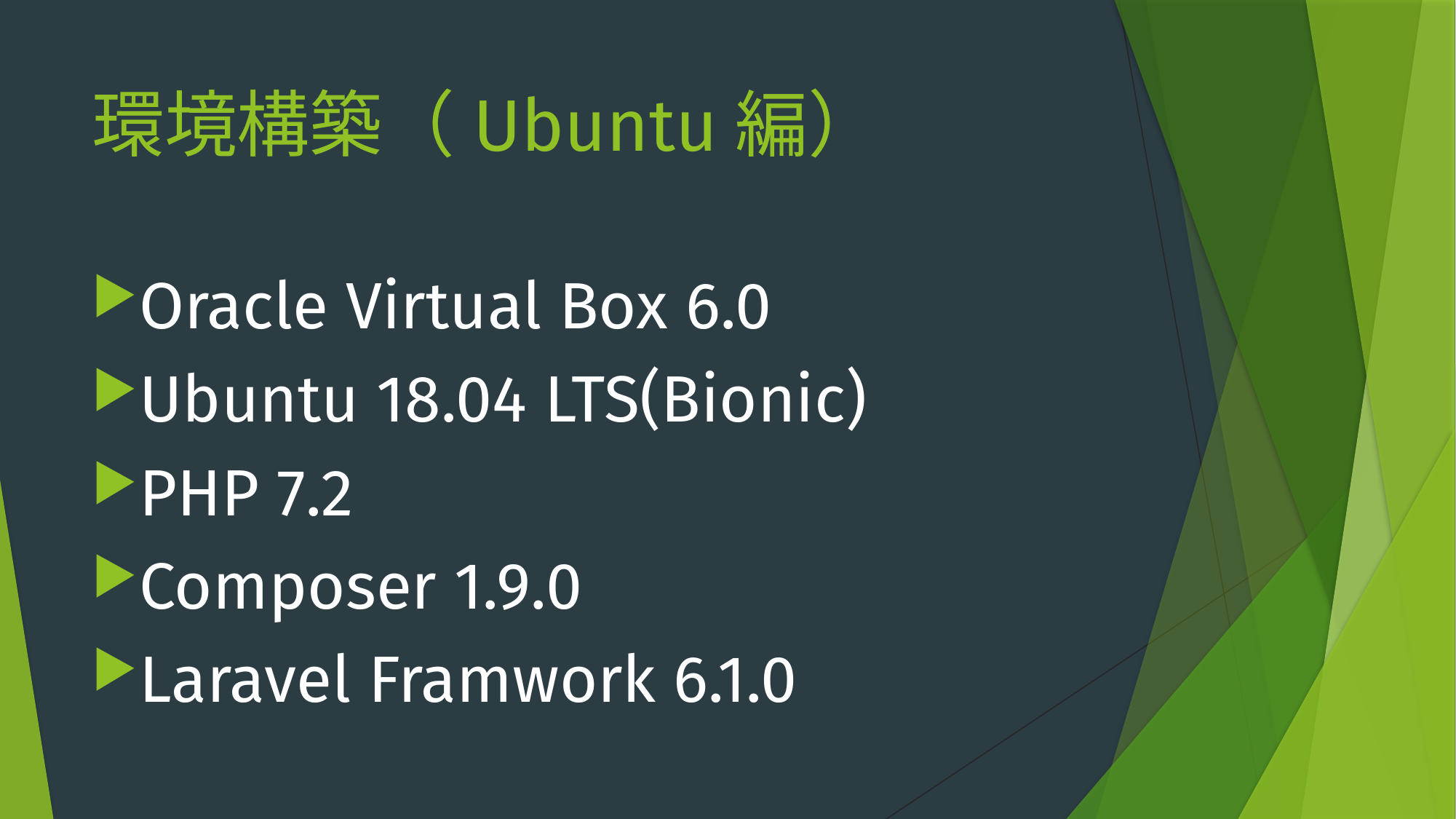

# 環境構築（Ubuntu編）
Oracle Virtual Box 6.0
Ubuntu 18.04 LTS(Bionic)
PHP 7.2
Composer 1.9.0
Laravel Framwork 6.1.0